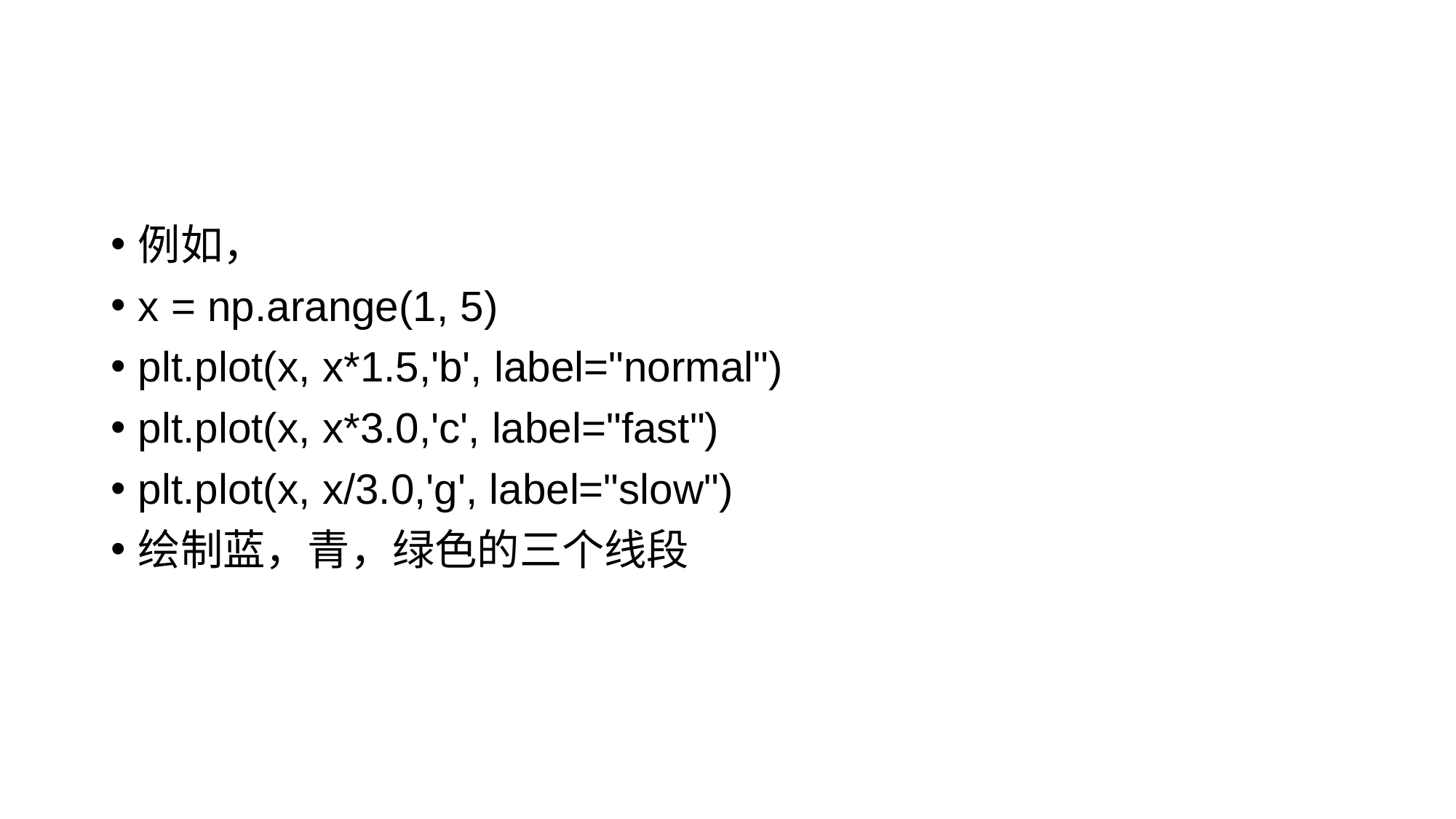

#
例如，
x = np.arange(1, 5)
plt.plot(x, x*1.5,'b', label="normal")
plt.plot(x, x*3.0,'c', label="fast")
plt.plot(x, x/3.0,'g', label="slow")
绘制蓝，青，绿色的三个线段